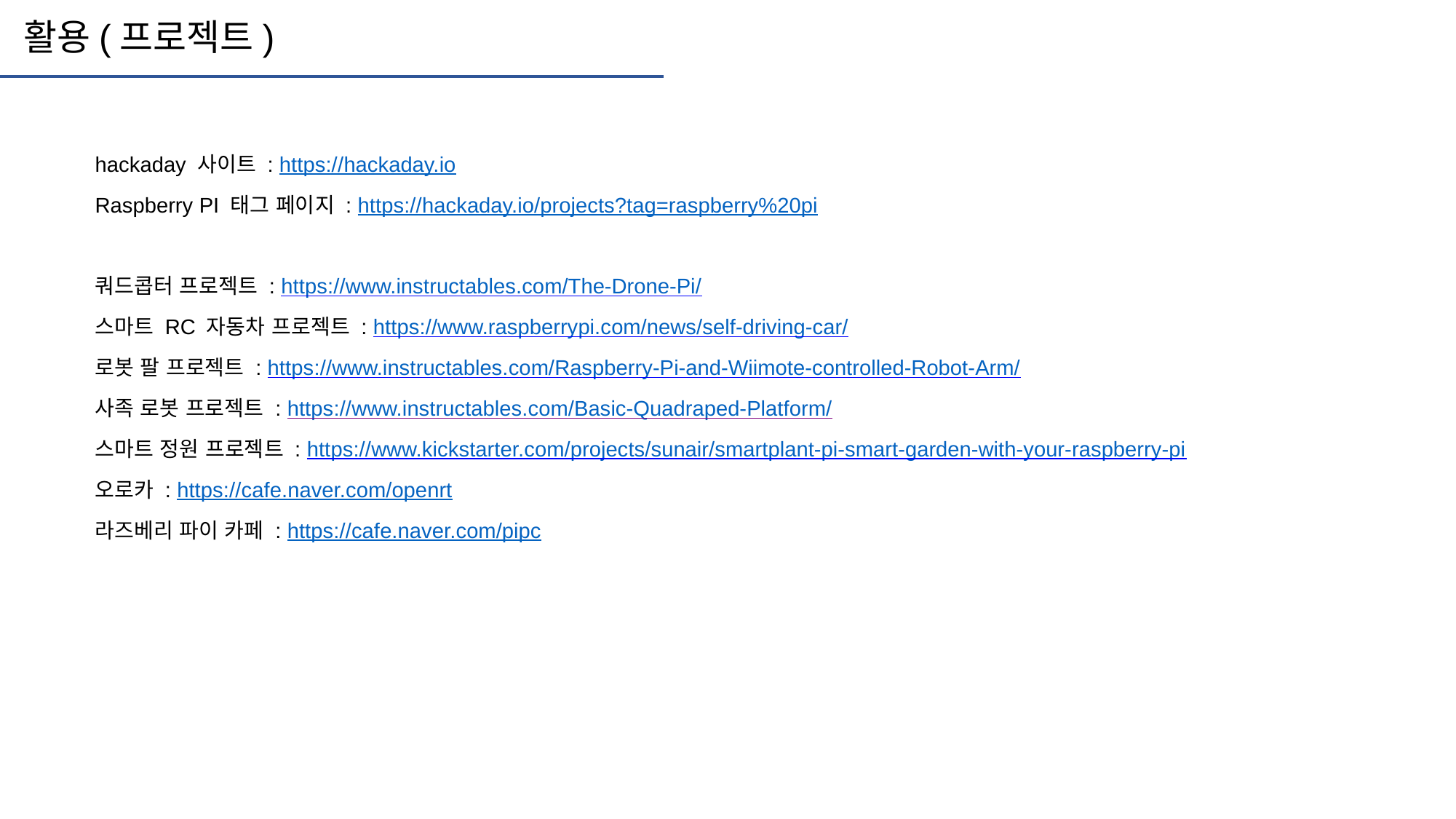

활용(프로젝트)
hackaday 사이트 : https://hackaday.io
Raspberry PI 태그 페이지 : https://hackaday.io/projects?tag=raspberry%20pi

쿼드콥터 프로젝트 : https://www.instructables.com/The-Drone-Pi/
스마트 RC 자동차 프로젝트 : https://www.raspberrypi.com/news/self-driving-car/
로봇 팔 프로젝트 : https://www.instructables.com/Raspberry-Pi-and-Wiimote-controlled-Robot-Arm/
사족 로봇 프로젝트 : https://www.instructables.com/Basic-Quadraped-Platform/
스마트 정원 프로젝트 : https://www.kickstarter.com/projects/sunair/smartplant-pi-smart-garden-with-your-raspberry-pi
오로카 : https://cafe.naver.com/openrt
라즈베리 파이 카페 : https://cafe.naver.com/pipc